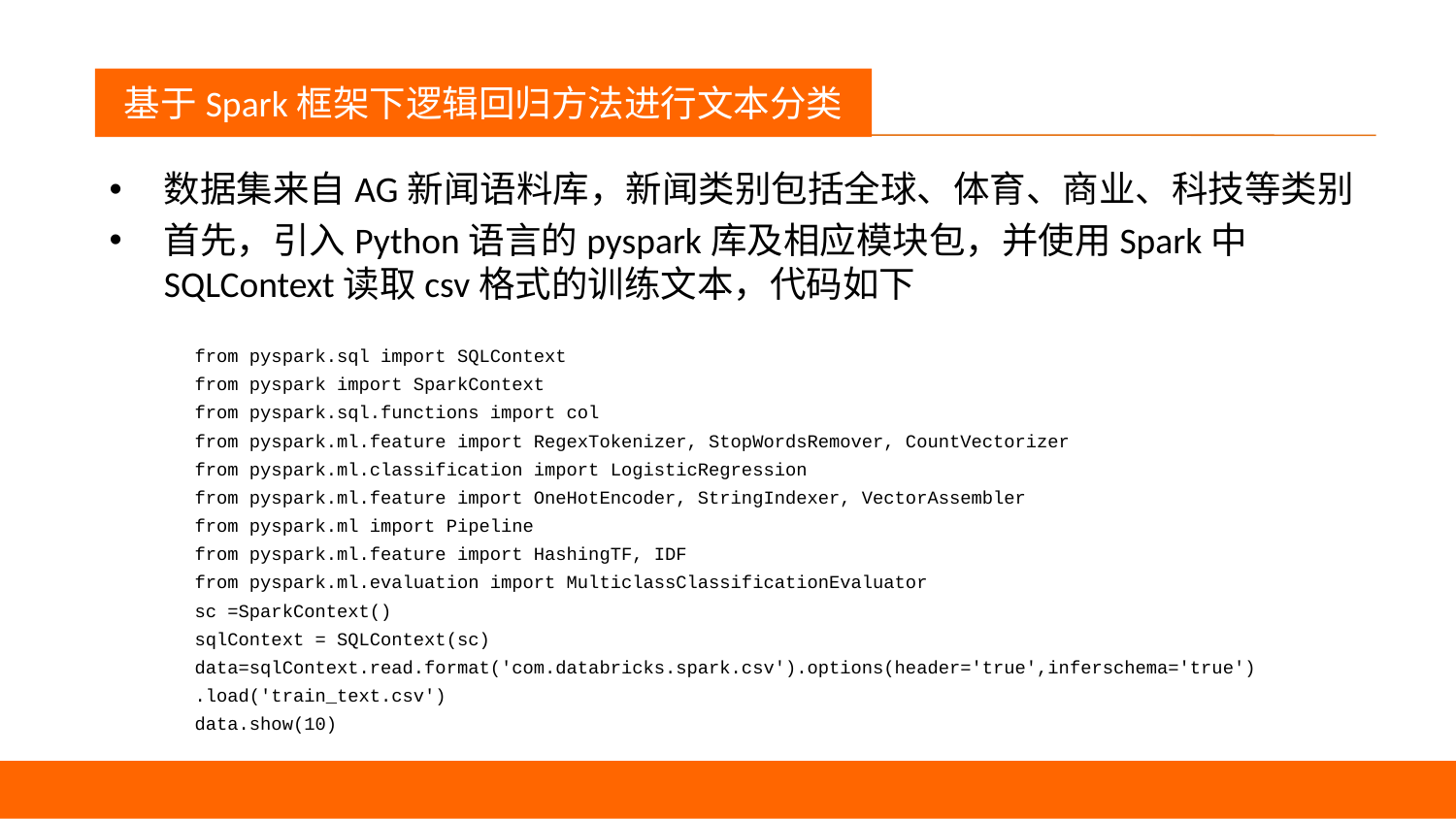

议程
基于Spark框架下逻辑回归方法进行文本分类

数据集来自AG新闻语料库，新闻类别包括全球、体育、商业、科技等类别
首先，引入Python语言的pyspark库及相应模块包，并使用Spark中SQLContext读取csv格式的训练文本，代码如下
from pyspark.sql import SQLContext
from pyspark import SparkContext
from pyspark.sql.functions import col
from pyspark.ml.feature import RegexTokenizer, StopWordsRemover, CountVectorizer
from pyspark.ml.classification import LogisticRegression
from pyspark.ml.feature import OneHotEncoder, StringIndexer, VectorAssembler
from pyspark.ml import Pipeline
from pyspark.ml.feature import HashingTF, IDF
from pyspark.ml.evaluation import MulticlassClassificationEvaluator
sc =SparkContext()
sqlContext = SQLContext(sc)
data=sqlContext.read.format('com.databricks.spark.csv').options(header='true',inferschema='true').load('train_text.csv')
data.show(10)